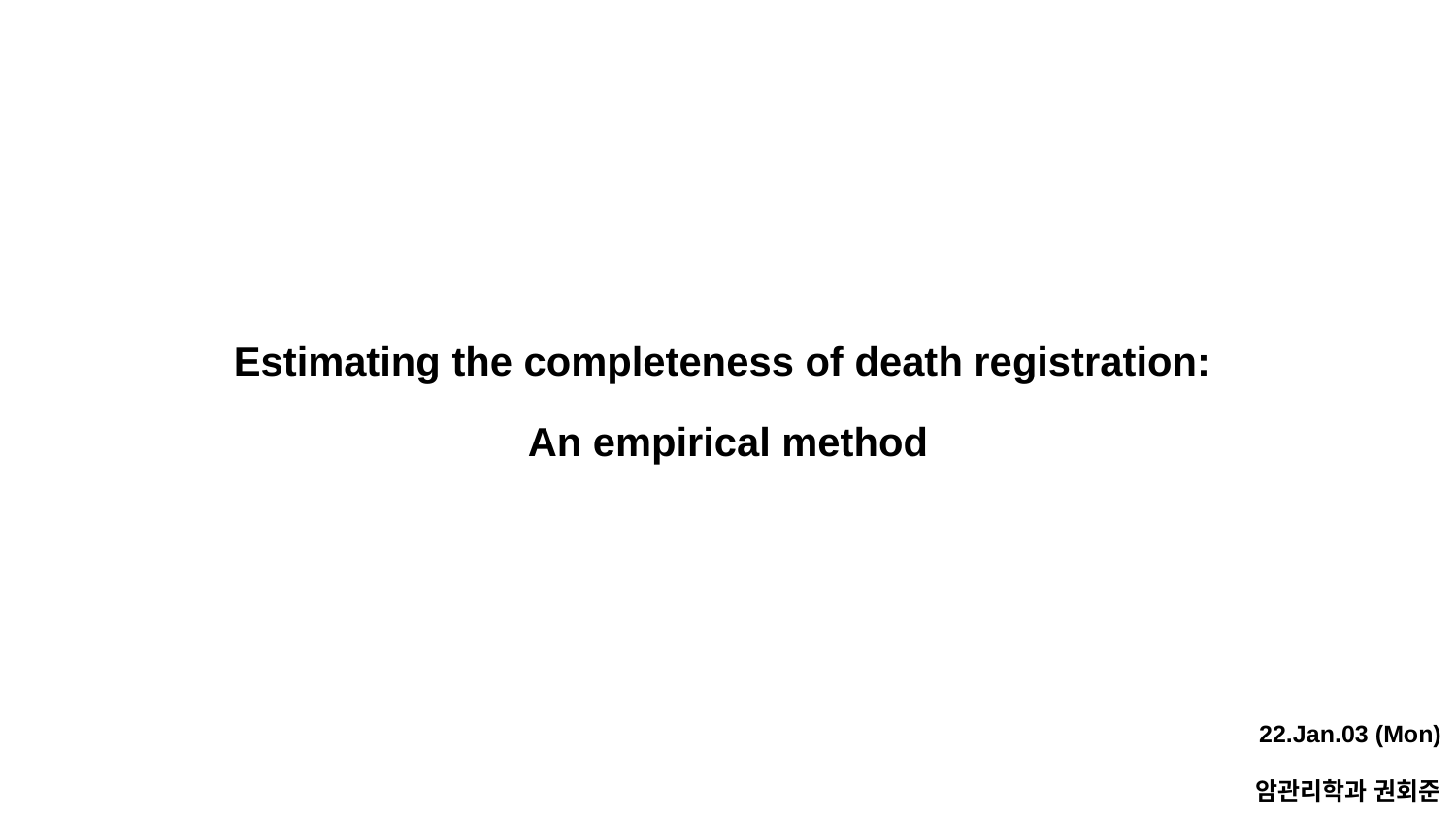

Estimating the completeness of death registration:
An empirical method
22.Jan.03 (Mon)

암관리학과 권회준